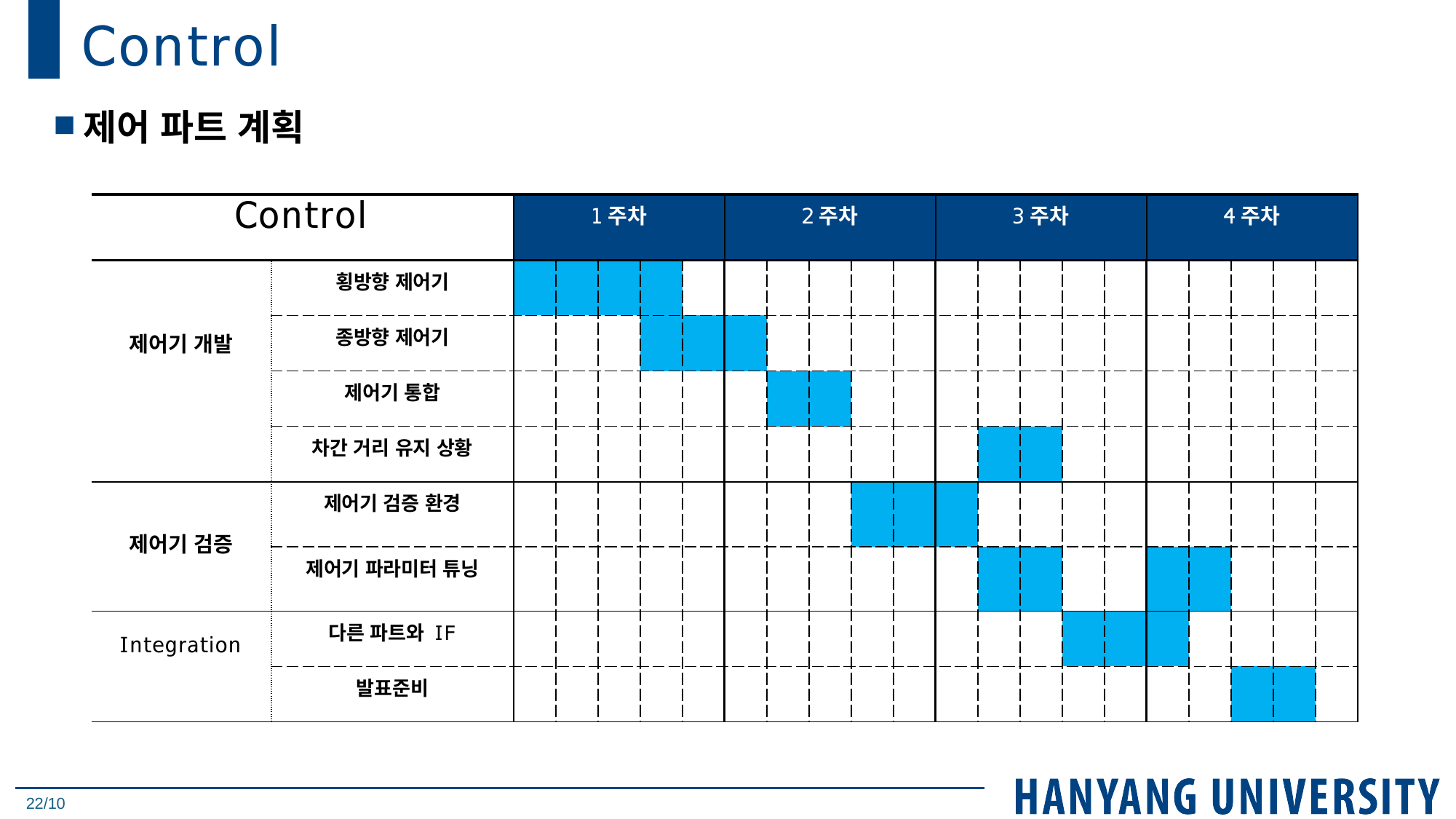

# Control
제어 파트 계획

| Control |  | 1주차 |  |  |  |  | 2주차 |  |  |  |  | 3주차 |  |  |  |  | 4주차 |  |  |  |  |
| --- | --- | --- | --- | --- | --- | --- | --- | --- | --- | --- | --- | --- | --- | --- | --- | --- | --- | --- | --- | --- | --- |
| 제어기 개발 | 횡방향 제어기 |  |  |  |  |  |  |  |  |  |  |  |  |  |  |  |  |  |  |  |  |
|  | 종방향 제어기 |  |  |  |  |  |  |  |  |  |  |  |  |  |  |  |  |  |  |  |  |
|  | 제어기 통합 |  |  |  |  |  |  |  |  |  |  |  |  |  |  |  |  |  |  |  |  |
|  | 차간 거리 유지 상황 |  |  |  |  |  |  |  |  |  |  |  |  |  |  |  |  |  |  |  |  |
| 제어기 검증 | 제어기 검증 환경 |  |  |  |  |  |  |  |  |  |  |  |  |  |  |  |  |  |  |  |  |
|  | 제어기 파라미터 튜닝 |  |  |  |  |  |  |  |  |  |  |  |  |  |  |  |  |  |  |  |  |
| Integration | 다른 파트와 IF |  |  |  |  |  |  |  |  |  |  |  |  |  |  |  |  |  |  |  |  |
|  | 발표준비 |  |  |  |  |  |  |  |  |  |  |  |  |  |  |  |  |  |  |  |  |